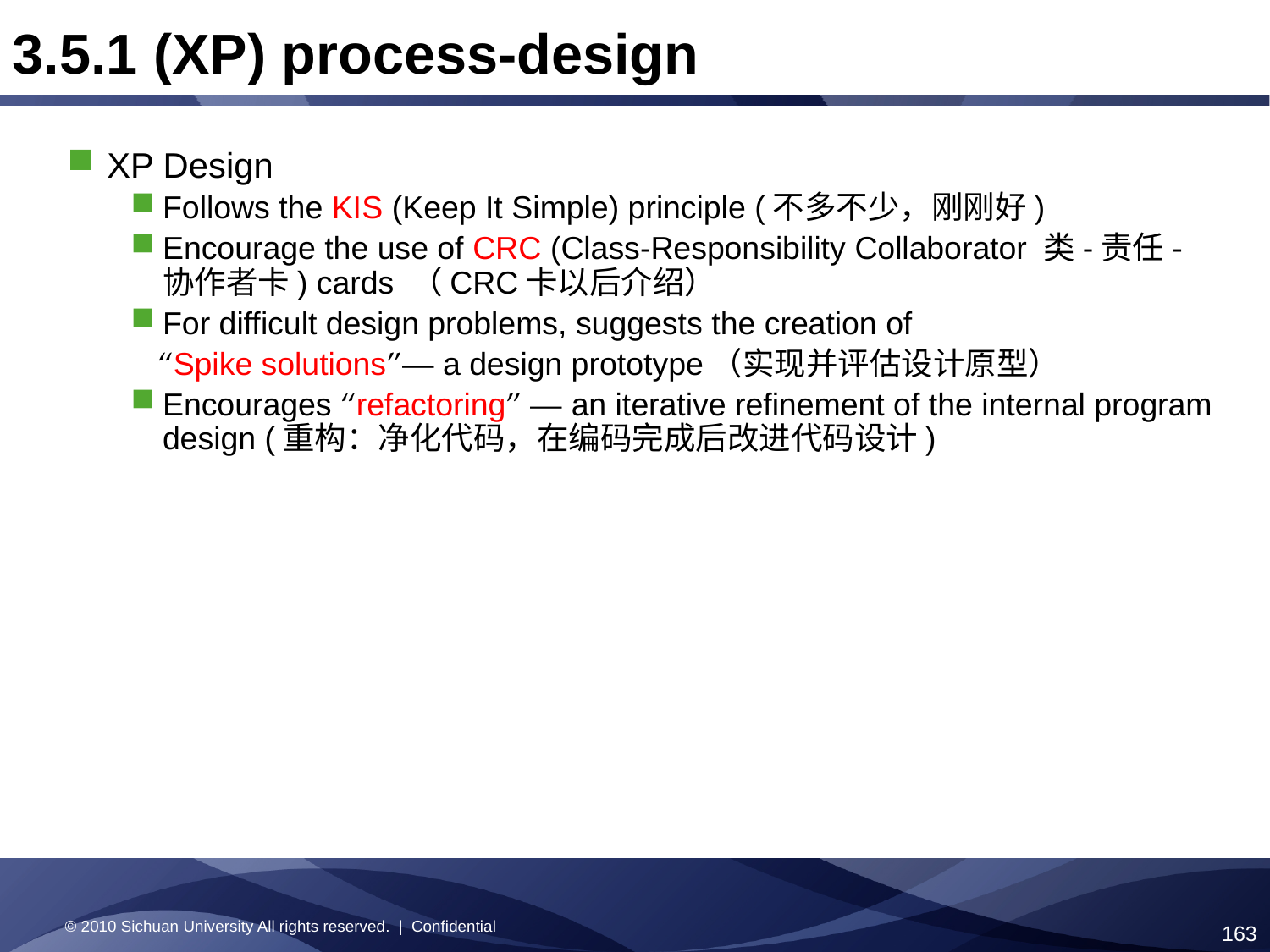

3.5.1 (XP) process-design
XP Design
Follows the KIS (Keep It Simple) principle (不多不少，刚刚好)
Encourage the use of CRC (Class-Responsibility Collaborator 类-责任-协作者卡) cards （CRC卡以后介绍）
For difficult design problems, suggests the creation of
   “Spike solutions”— a design prototype（实现并评估设计原型）
Encourages “refactoring” — an iterative refinement of the internal program design (重构：净化代码，在编码完成后改进代码设计)

© 2010 Sichuan University All rights reserved.  |  Confidential
163